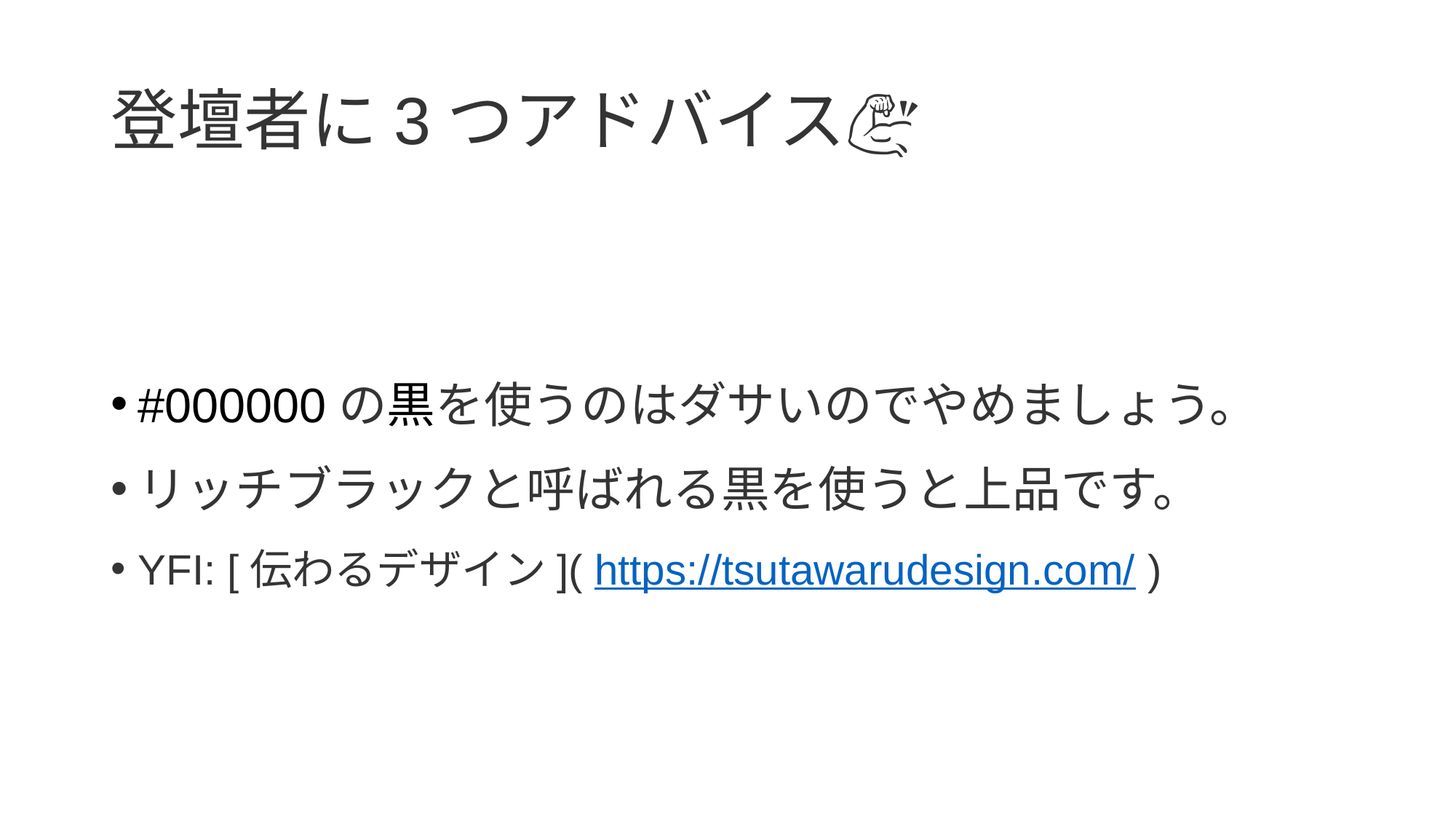

# 登壇者に3つアドバイス💪
#000000の黒を使うのはダサいのでやめましょう。
リッチブラックと呼ばれる黒を使うと上品です。
YFI: [伝わるデザイン]( https://tsutawarudesign.com/ )